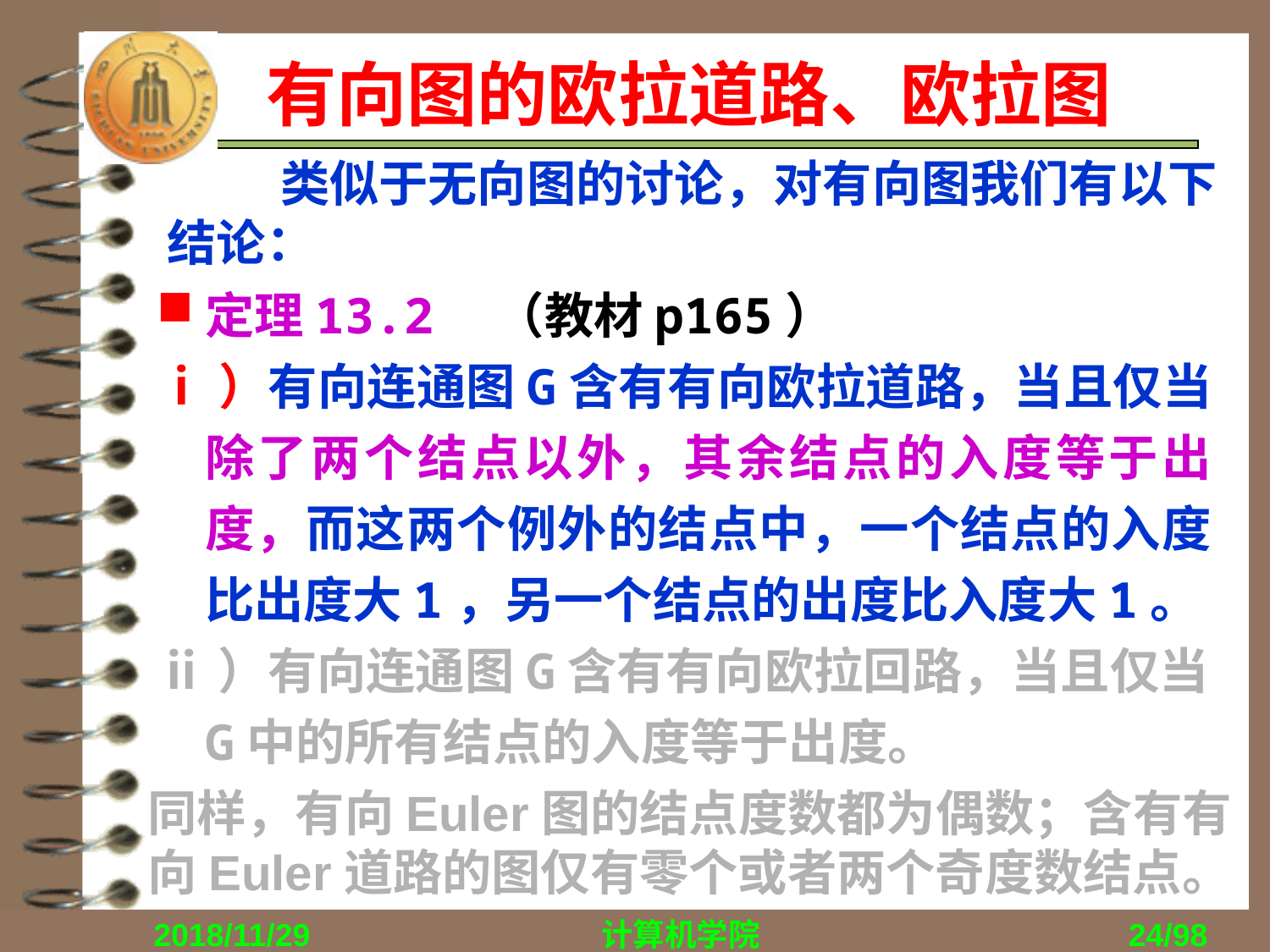

# 有向图的欧拉道路、欧拉图
         类似于无向图的讨论，对有向图我们有以下结论：
定理13.2　（教材p165）
ⅰ）有向连通图G含有有向欧拉道路，当且仅当除了两个结点以外，其余结点的入度等于出度，而这两个例外的结点中，一个结点的入度比出度大1，另一个结点的出度比入度大1。
ⅱ）有向连通图G含有有向欧拉回路，当且仅当G中的所有结点的入度等于出度。
同样，有向Euler图的结点度数都为偶数；含有有向Euler道路的图仅有零个或者两个奇度数结点。
2018/11/29
计算机学院
24/98